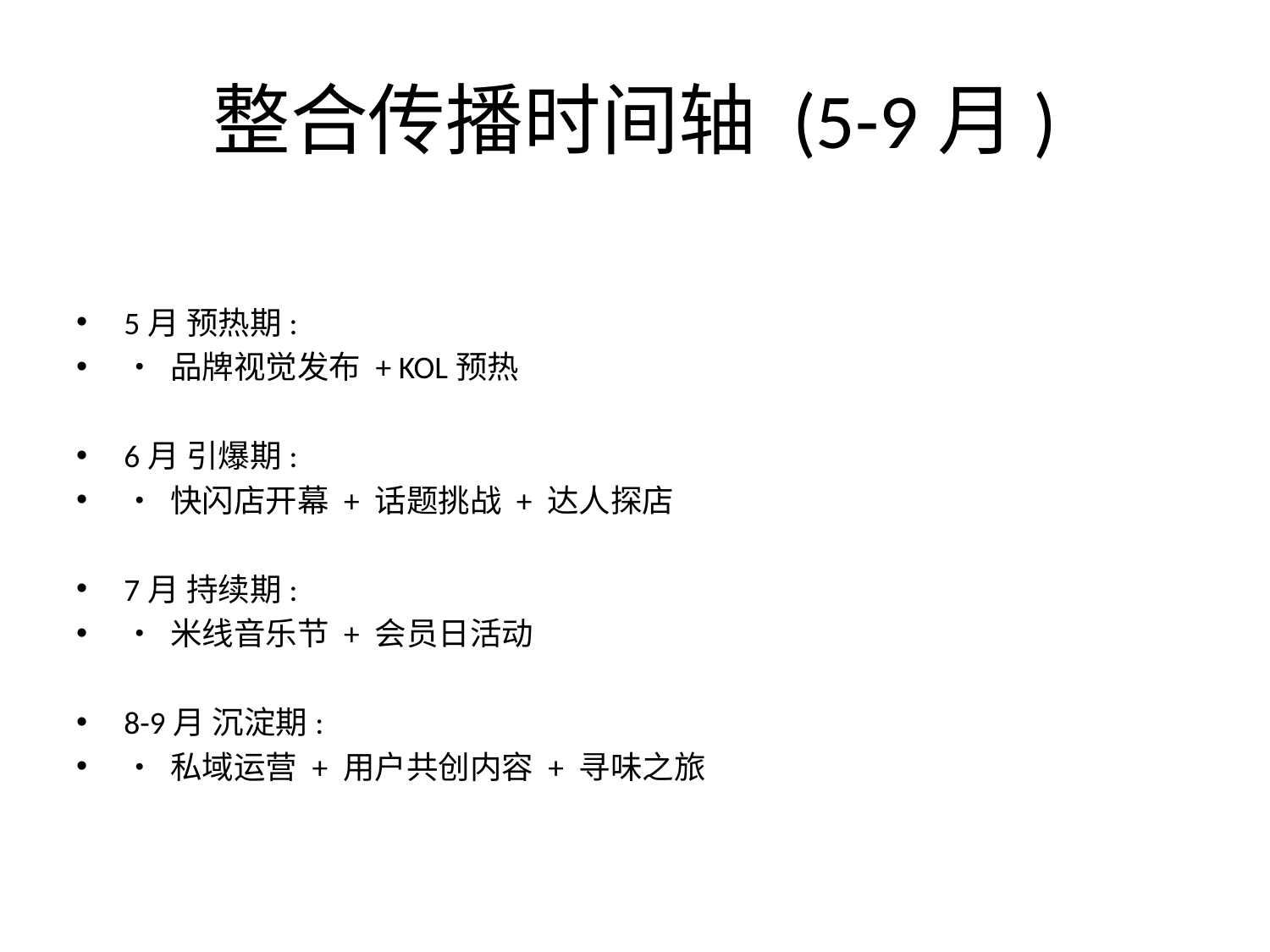

# 整合传播时间轴 (5-9月)

5月 预热期:
• 品牌视觉发布 + KOL预热

6月 引爆期:
• 快闪店开幕 + 话题挑战 + 达人探店

7月 持续期:
• 米线音乐节 + 会员日活动

8-9月 沉淀期:
• 私域运营 + 用户共创内容 + 寻味之旅